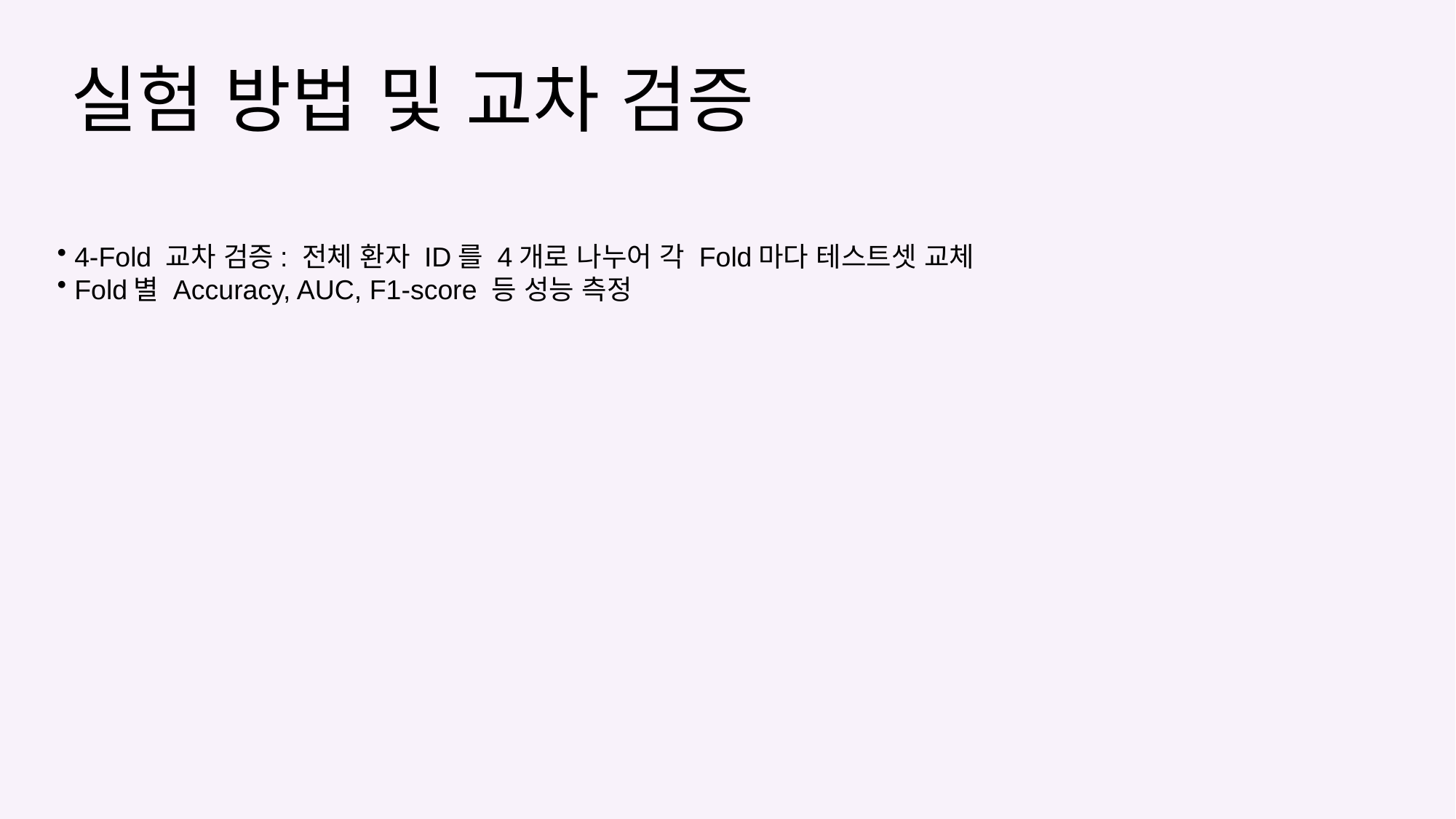

실험 방법 및 교차 검증

 4-Fold 교차 검증: 전체 환자 ID를 4개로 나누어 각 Fold마다 테스트셋 교체
 Fold별 Accuracy, AUC, F1-score 등 성능 측정